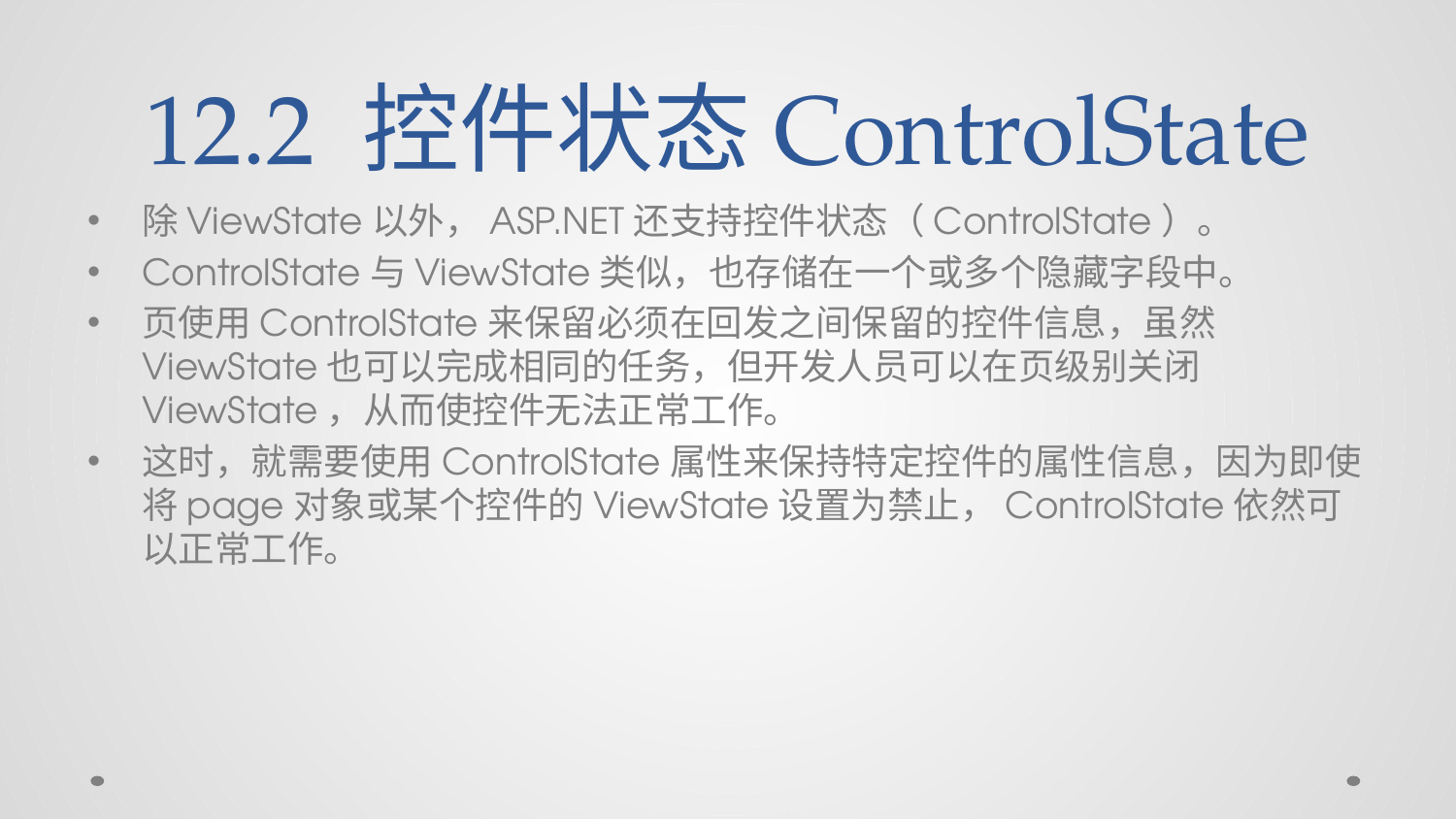

# 12.2 控件状态ControlState
除ViewState以外，ASP.NET还支持控件状态（ControlState）。
ControlState与ViewState类似，也存储在一个或多个隐藏字段中。
页使用ControlState来保留必须在回发之间保留的控件信息，虽然ViewState也可以完成相同的任务，但开发人员可以在页级别关闭ViewState，从而使控件无法正常工作。
这时，就需要使用ControlState属性来保持特定控件的属性信息，因为即使将page对象或某个控件的ViewState设置为禁止，ControlState依然可以正常工作。